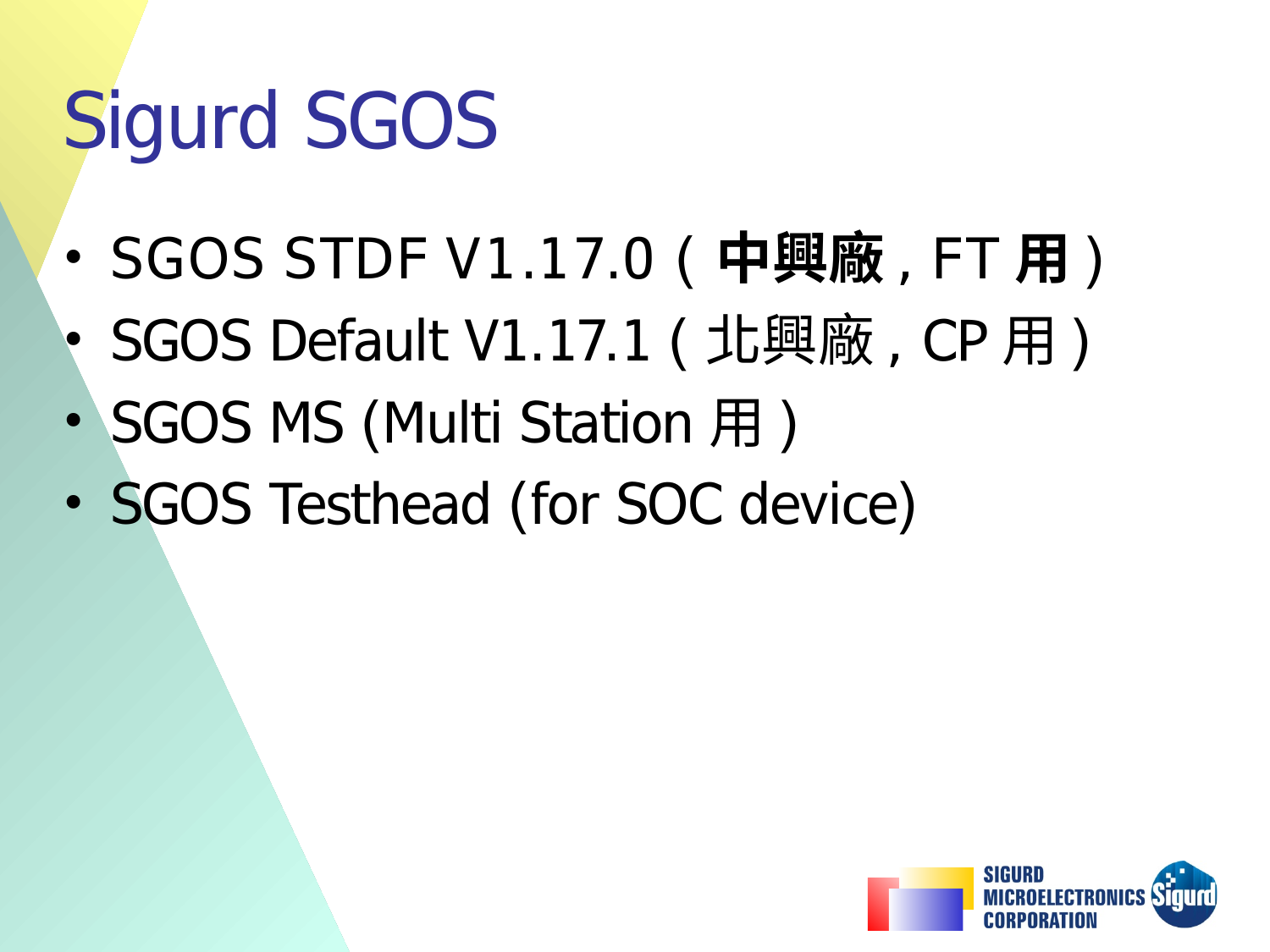

# Sigurd SGOS
SGOS STDF V1.17.0 (中興廠, FT用)
SGOS Default V1.17.1 (北興廠, CP用)
SGOS MS (Multi Station用)
SGOS Testhead (for SOC device)